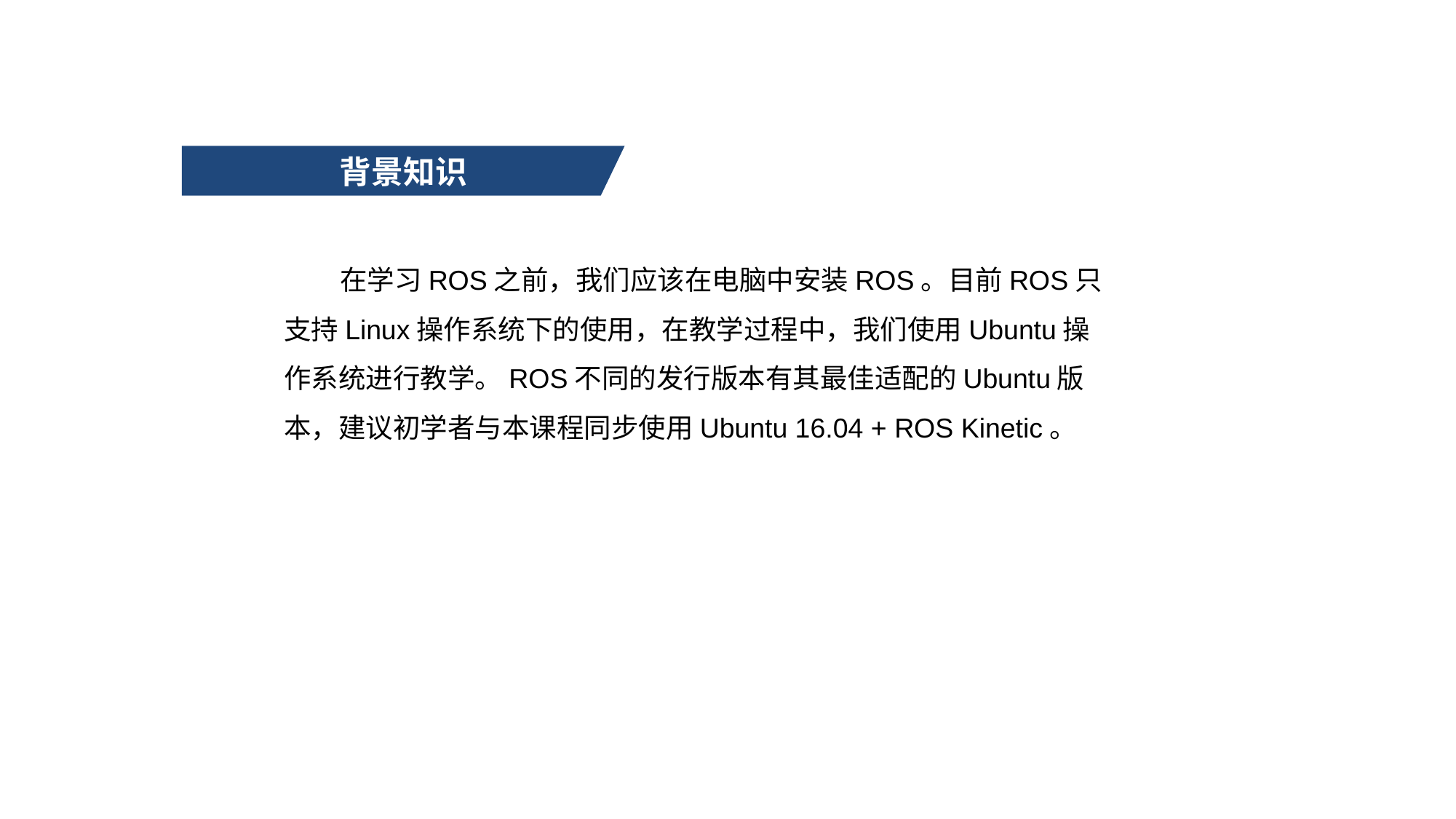

背景知识
        在学习ROS之前，我们应该在电脑中安装ROS。目前ROS只支持Linux操作系统下的使用，在教学过程中，我们使用Ubuntu操作系统进行教学。ROS不同的发行版本有其最佳适配的Ubuntu版本，建议初学者与本课程同步使用Ubuntu 16.04 + ROS Kinetic。